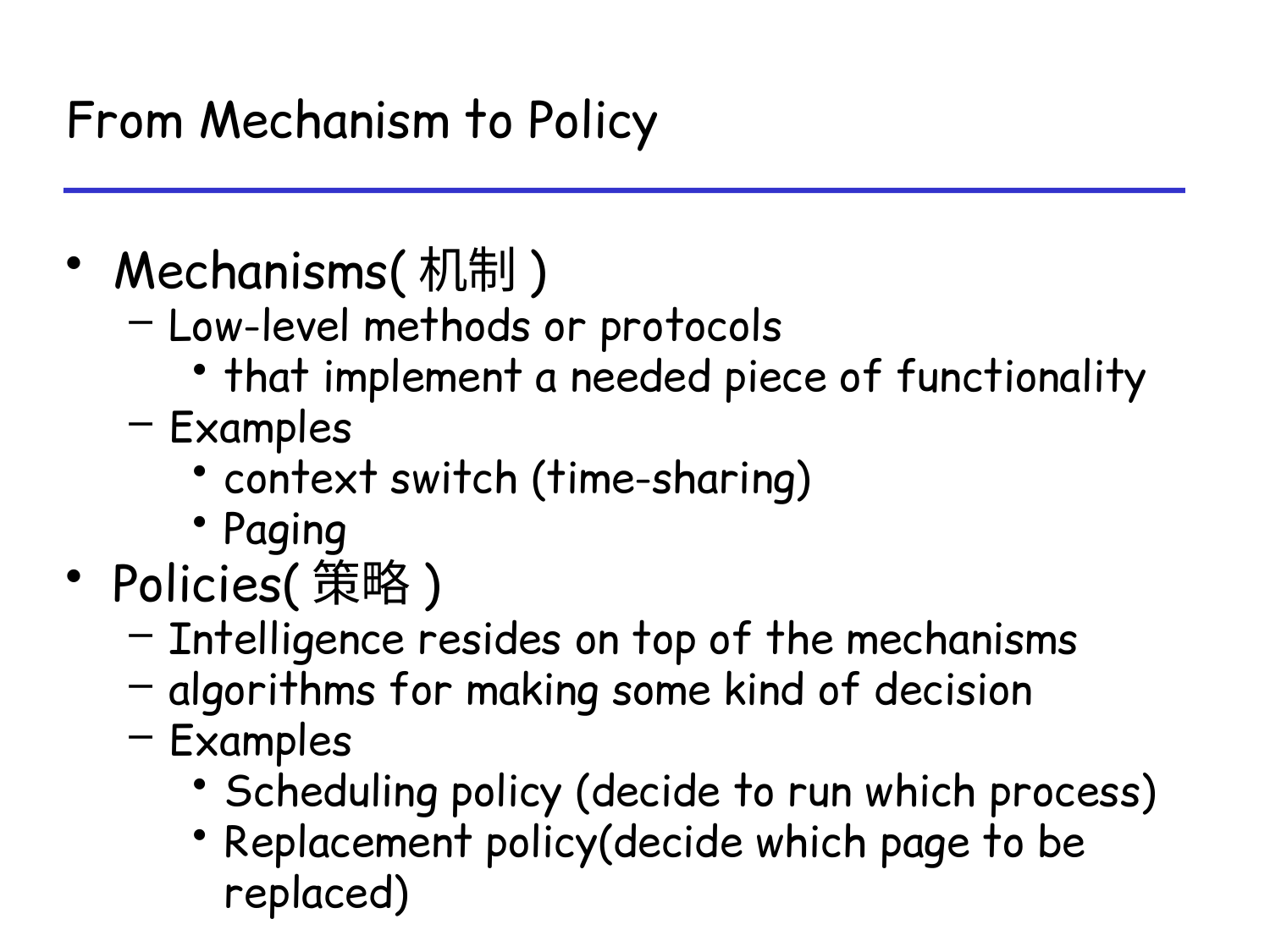

# From Mechanism to Policy
Mechanisms(机制)
Low-level methods or protocols
that implement a needed piece of functionality
Examples
context switch (time-sharing)
Paging
Policies(策略)
Intelligence resides on top of the mechanisms
algorithms for making some kind of decision
Examples
Scheduling policy (decide to run which process)
Replacement policy(decide which page to be replaced)